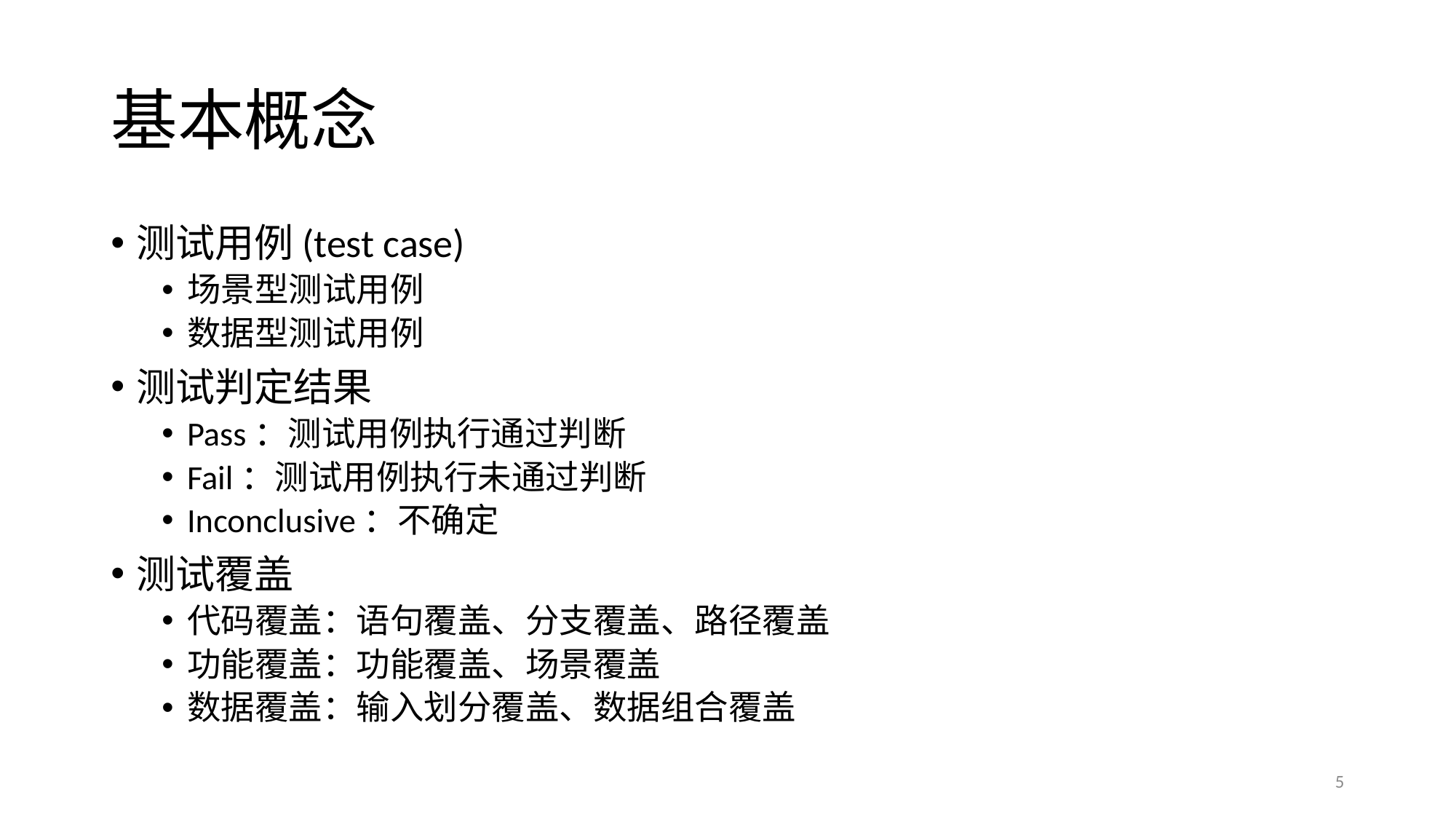

# 基本概念
测试用例(test case)
场景型测试用例
数据型测试用例
测试判定结果
Pass：测试用例执行通过判断
Fail：测试用例执行未通过判断
Inconclusive：不确定
测试覆盖
代码覆盖：语句覆盖、分支覆盖、路径覆盖
功能覆盖：功能覆盖、场景覆盖
数据覆盖：输入划分覆盖、数据组合覆盖
5